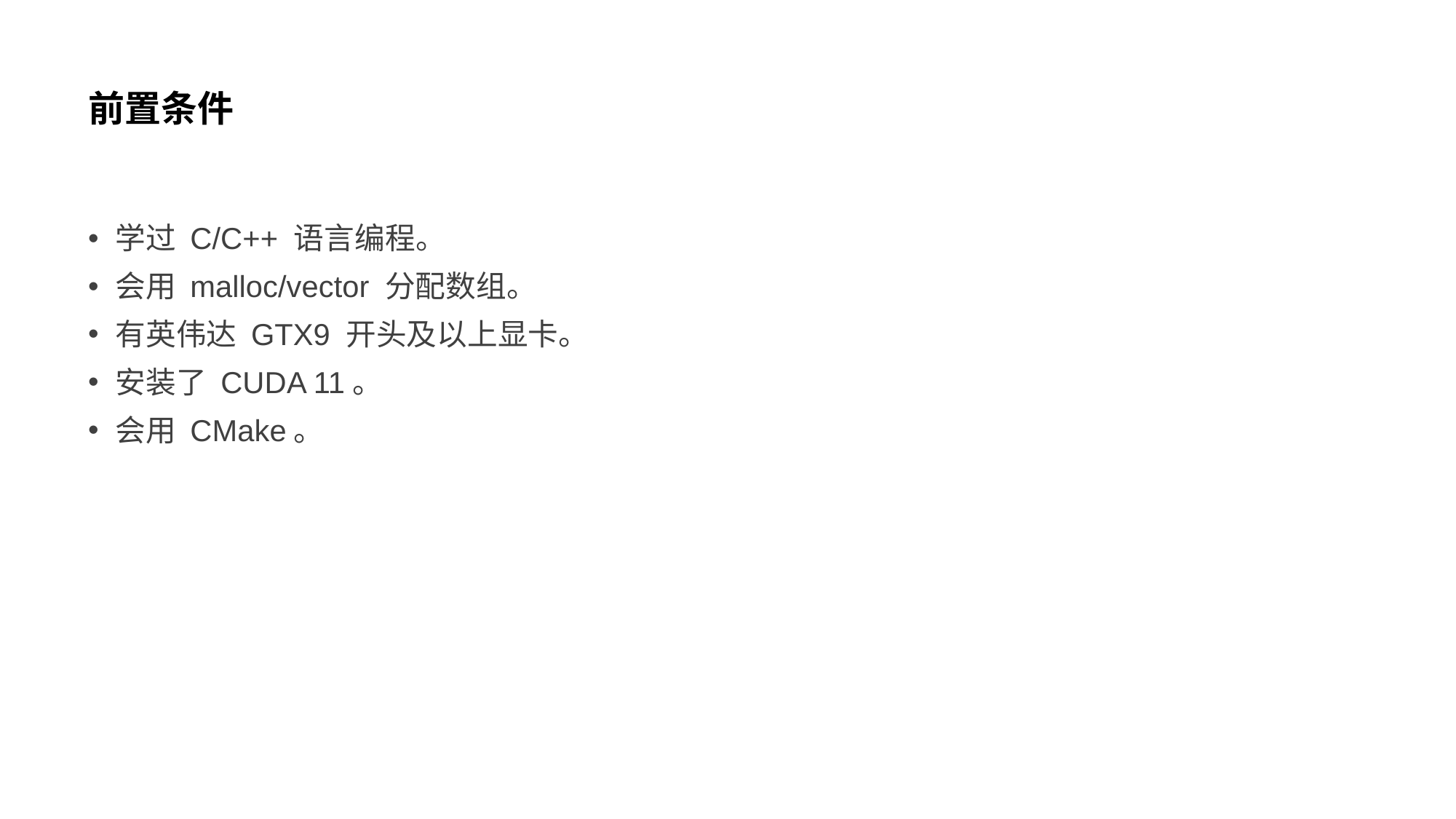

# 前置条件
学过 C/C++ 语言编程。
会用 malloc/vector 分配数组。
有英伟达 GTX9 开头及以上显卡。
安装了 CUDA 11。
会用 CMake。